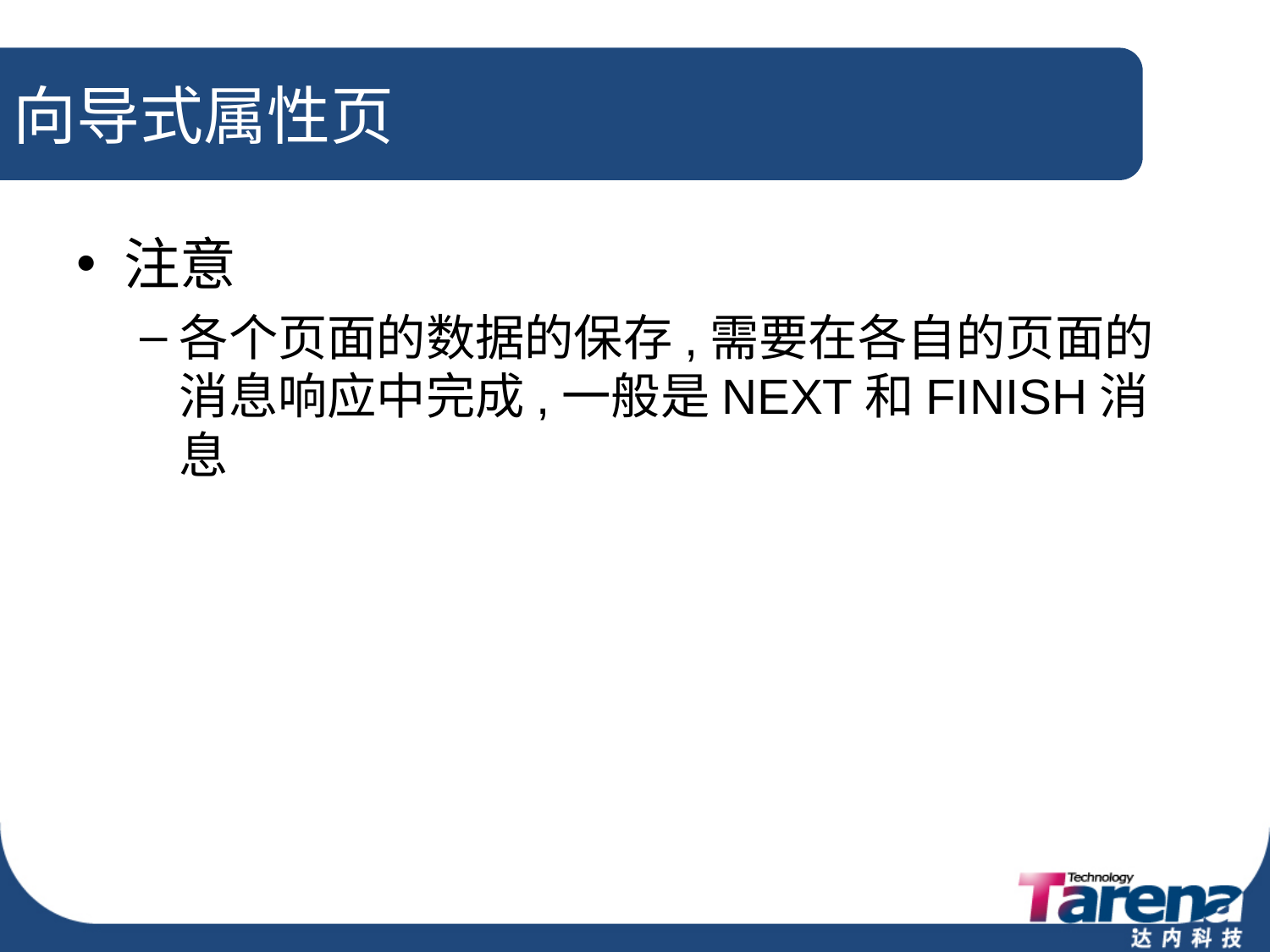

# 向导式属性页
注意
各个页面的数据的保存,需要在各自的页面的消息响应中完成,一般是NEXT和FINISH消息